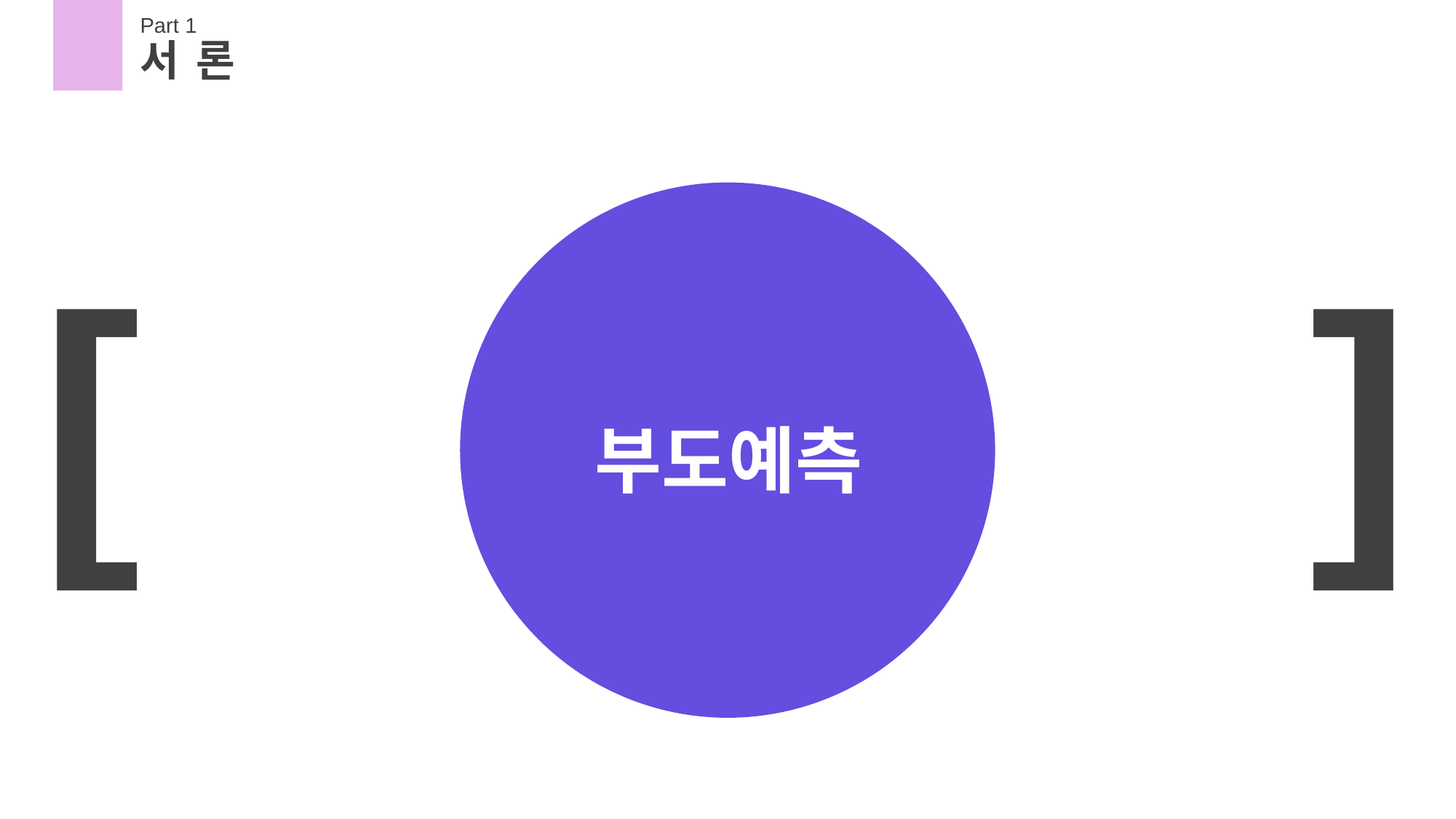

Part 1
서   론

[              ]
부도예측